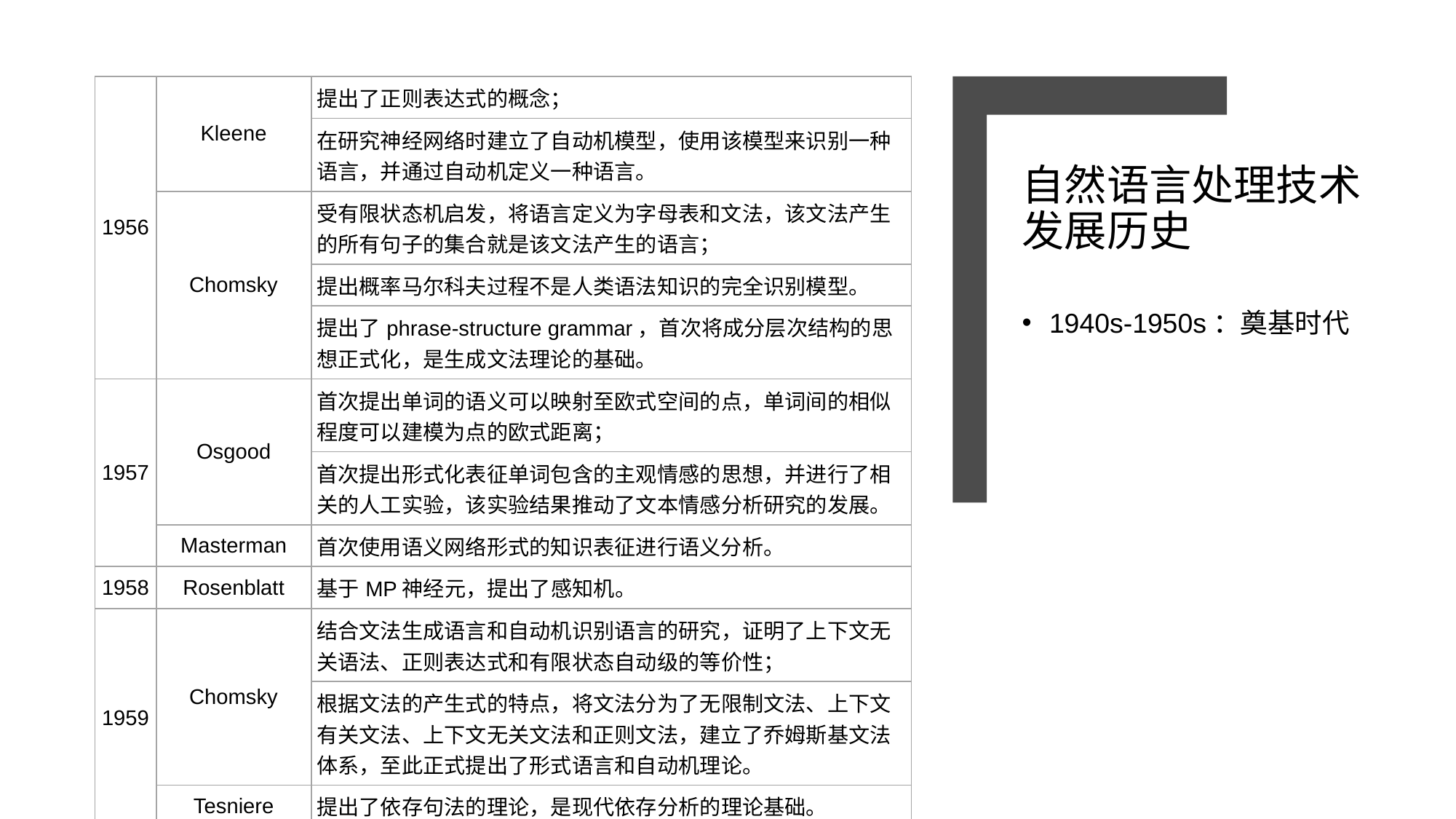

| 1956 | Kleene | 提出了正则表达式的概念； |
| --- | --- | --- |
|  |  | 在研究神经网络时建立了自动机模型，使用该模型来识别一种语言，并通过自动机定义一种语言。 |
|  | Chomsky | 受有限状态机启发，将语言定义为字母表和文法，该文法产生的所有句子的集合就是该文法产生的语言； |
|  |  | 提出概率马尔科夫过程不是人类语法知识的完全识别模型。 |
|  |  | 提出了phrase-structure grammar，首次将成分层次结构的思想正式化，是生成文法理论的基础。 |
| 1957 | Osgood | 首次提出单词的语义可以映射至欧式空间的点，单词间的相似程度可以建模为点的欧式距离； |
|  |  | 首次提出形式化表征单词包含的主观情感的思想，并进行了相关的人工实验，该实验结果推动了文本情感分析研究的发展。 |
|  | Masterman | 首次使用语义网络形式的知识表征进行语义分析。 |
| 1958 | Rosenblatt | 基于MP神经元，提出了感知机。 |
| 1959 | Chomsky | 结合文法生成语言和自动机识别语言的研究，证明了上下文无关语法、正则表达式和有限状态自动级的等价性； |
|  |  | 根据文法的产生式的特点，将文法分为了无限制文法、上下文有关文法、上下文无关文法和正则文法，建立了乔姆斯基文法体系，至此正式提出了形式语言和自动机理论。 |
|  | Tesniere | 提出了依存句法的理论，是现代依存分析的理论基础。 |

# 自然语言处理技术发展历史
1940s-1950s：奠基时代